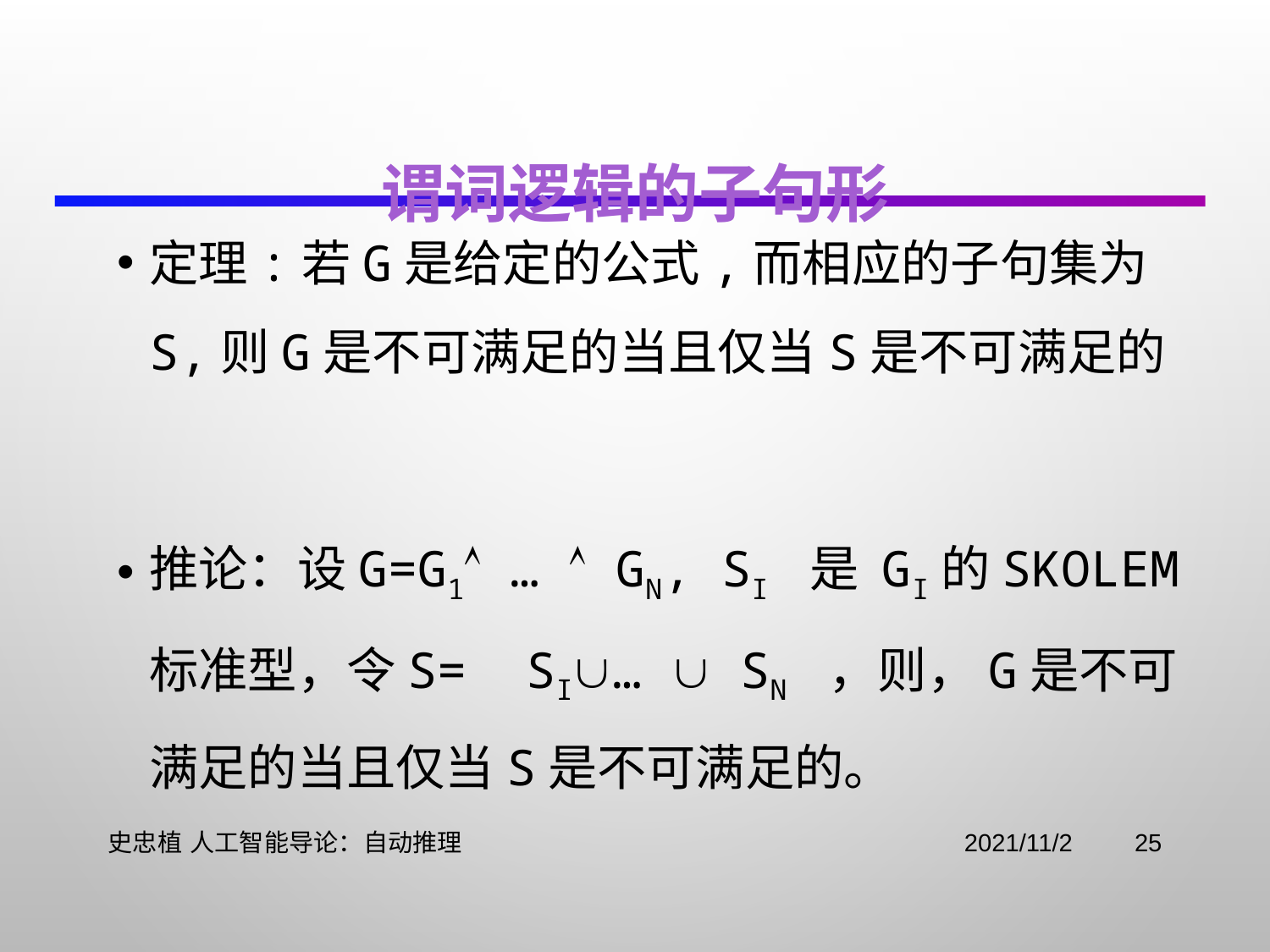

# 谓词逻辑的子句形
定理:若G是给定的公式,而相应的子句集为S,则G是不可满足的当且仅当S是不可满足的

推论：设G=G1∧ … ∧ Gn, Si 是 Gi的Skolem标准型，令S=  Si∪… ∪ Sn ，则，G是不可满足的当且仅当S是不可满足的。
史忠植 人工智能导论：自动推理
2021/11/2
25